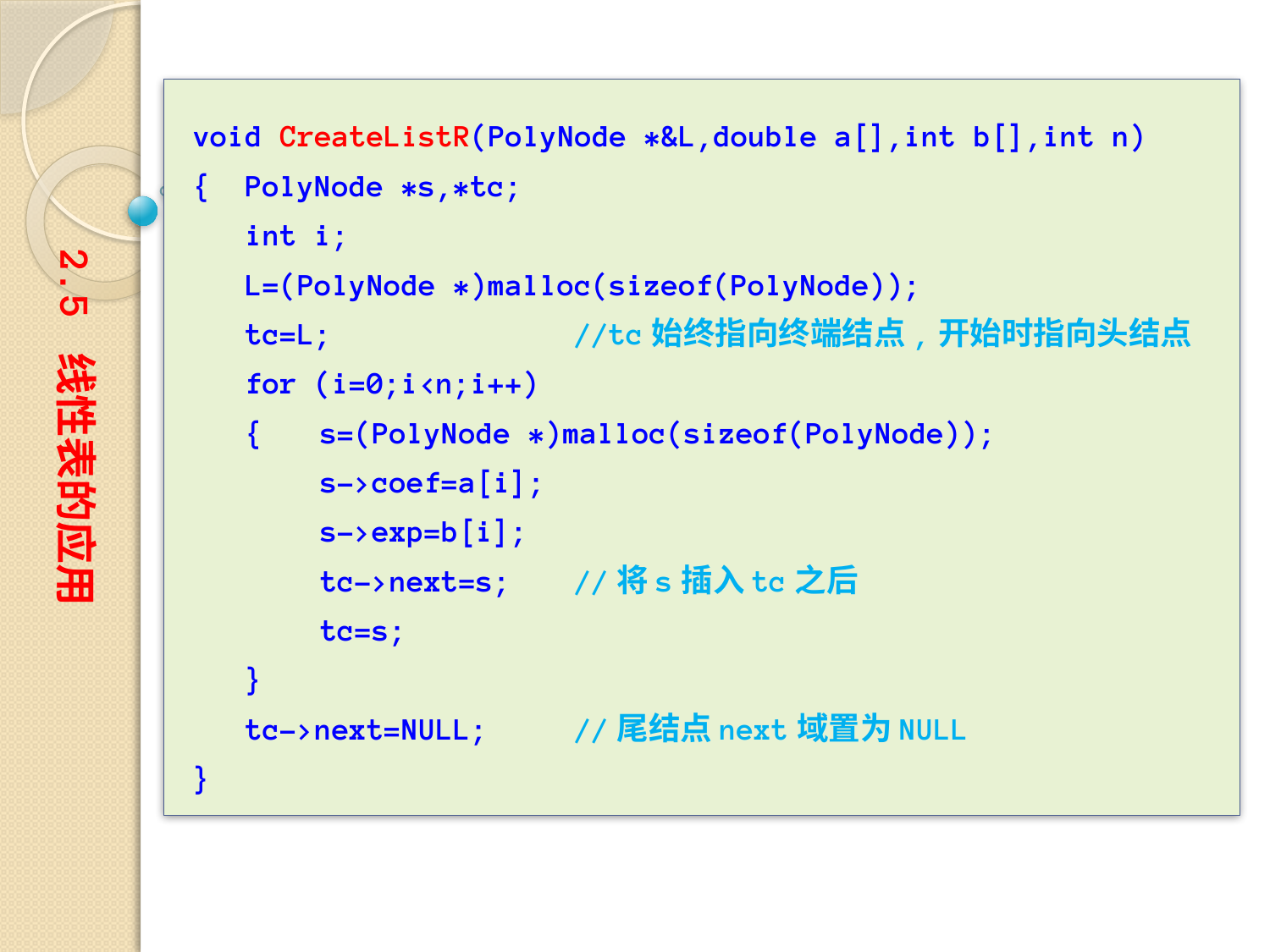

void CreateListR(PolyNode *&L,double a[],int b[],int n)
{  PolyNode *s,*tc;
   int i;
   L=(PolyNode *)malloc(sizeof(PolyNode));
   tc=L;		//tc始终指向终端结点,开始时指向头结点
   for (i=0;i<n;i++)
   {	s=(PolyNode *)malloc(sizeof(PolyNode));
	s->coef=a[i];
	s->exp=b[i];
	tc->next=s;	//将s插入tc之后
	tc=s;
   }
   tc->next=NULL;	//尾结点next域置为NULL
}
2.5 线性表的应用